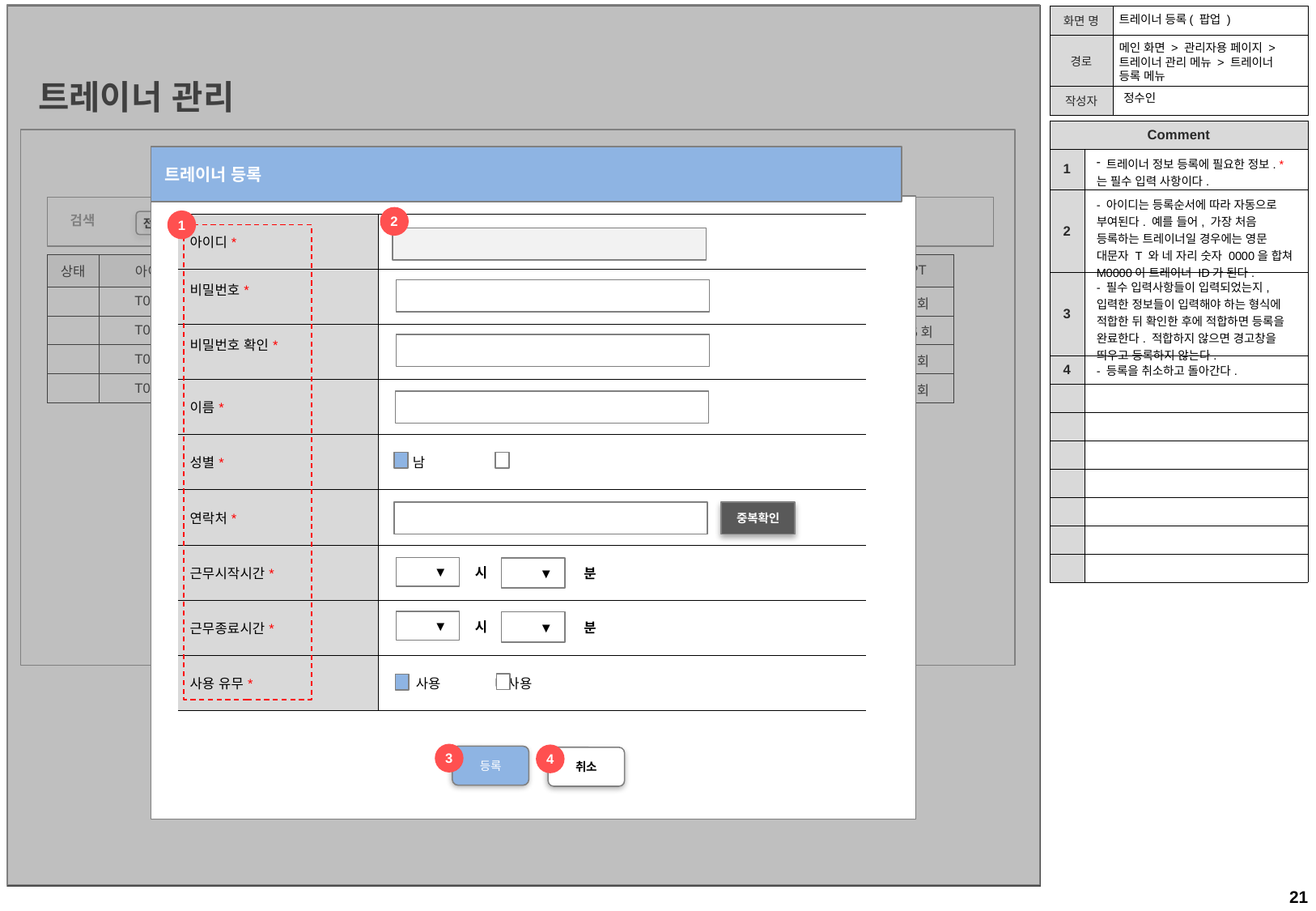

트레이너 등록( 팝업 )
메인 화면 > 관리자용 페이지 >트레이너 관리 메뉴 > 트레이너 등록 메뉴
트레이너 관리
정수인
| Comment |  |
| --- | --- |
| 1 | 트레이너 정보 등록에 필요한 정보. \* 는 필수 입력 사항이다. |
| 2 | - 아이디는 등록순서에 따라 자동으로 부여된다. 예를 들어, 가장 처음 등록하는 트레이너일 경우에는 영문 대문자 T 와 네 자리 숫자 0000을 합쳐 M0000이 트레이너 ID가 된다. |
| 3 | - 필수 입력사항들이 입력되었는지, 입력한 정보들이 입력해야 하는 형식에 적합한 뒤 확인한 후에 적합하면 등록을 완료한다. 적합하지 않으면 경고창을 띄우고 등록하지 않는다. |
| 4 | - 등록을 취소하고 돌아간다. |
|  |  |
|  |  |
|  |  |
|  |  |
|  |  |
|  |  |
|  |  |

트레이너 등록

2
검색
1
 전체 보기
조회
수정
등록
삭제

| 아이디\* |  |
| --- | --- |
| 비밀번호\* |  |
| 비밀번호 확인\* |  |
| 이름\* |  |
| 성별\* | 남 여 |
| 연락처\* |  |
| 근무시작시간\* |  |
| 근무종료시간\* |  |
| 사용 유무\* | 사용 미사용 |

| 상태 | 아이디 | 사용유무 | 이름 | 성별 | 가입일자 | 만료일자 | 남은 일자 | 사물함 | PT |
| --- | --- | --- | --- | --- | --- | --- | --- | --- | --- |
|  | T0001 | 사용 | 김철수 | 남 | 2019-01-01 | 2019-11-25 | 25 일 | X | 0회 |
|  | T0002 | 사용 | 김영희 | 여 | 2019-01-02 | 2019-08-31 | 0 일 | 01 | 15회 |
|  | T0003 | 사용 | 고길동 | 남 | 2019-01-03 | 2019-09-26 | 3일 | 02 | 9회 |
|  | T0004 | 사용 | 박영희 | 여 | 2019-01-04 | 2019-10-04 | 11 일 | 99 | 0회 |

중복확인
▼
▼
분
시
▼
▼
분
시

3
4
등록
취소